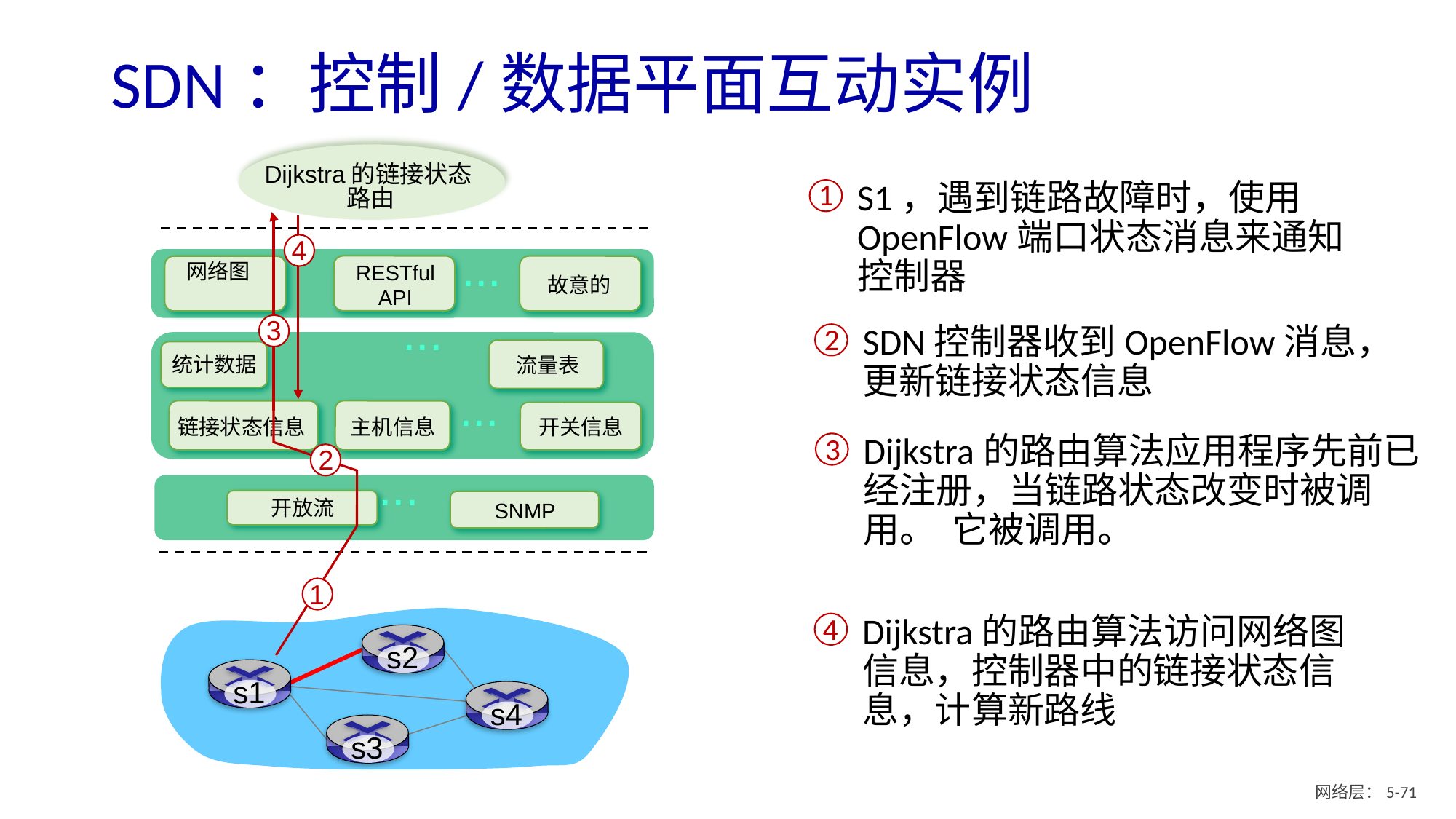

# SDN：控制/数据平面互动实例

Dijkstra的链接状态
路由
1

S1，遇到链路故障时，使用OpenFlow端口状态消息来通知控制器

3

4

...

网络图

RESTful
API

故意的
...
2

SDN控制器收到OpenFlow消息，更新链接状态信息

流量表

统计数据
...

链接状态信息

主机信息

开关信息

2

3

Dijkstra的路由算法应用程序先前已经注册，当链路状态改变时被调用。  它被调用。
...

开放流

SNMP

1

4

Dijkstra的路由算法访问网络图信息，控制器中的链接状态信息，计算新路线

s2

s1

s4

s3

网络层：5-71